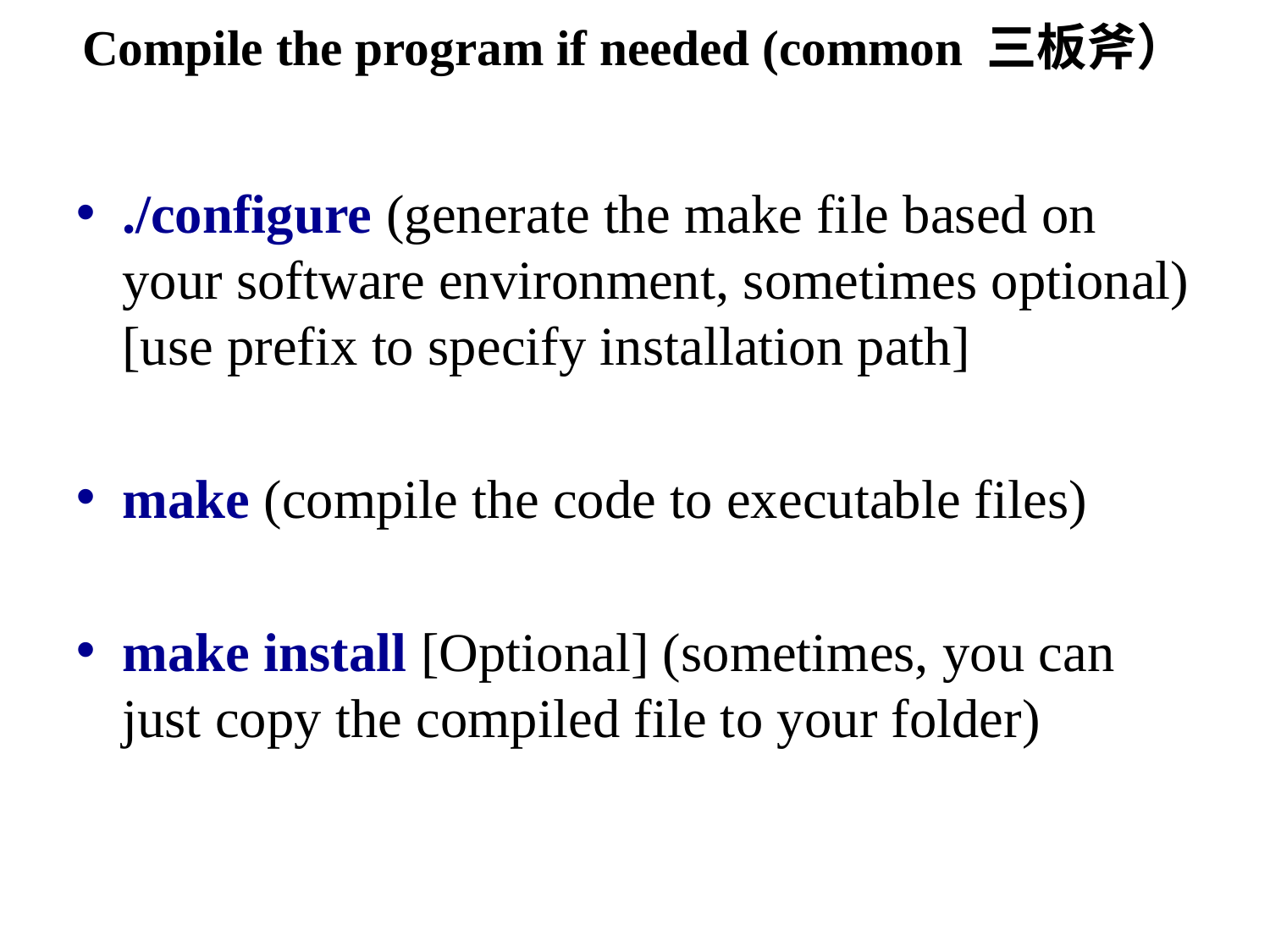

Compile the program if needed (common 三板斧）
./configure (generate the make file based on your software environment, sometimes optional) [use prefix to specify installation path]

make (compile the code to executable files)

make install [Optional] (sometimes, you can just copy the compiled file to your folder)